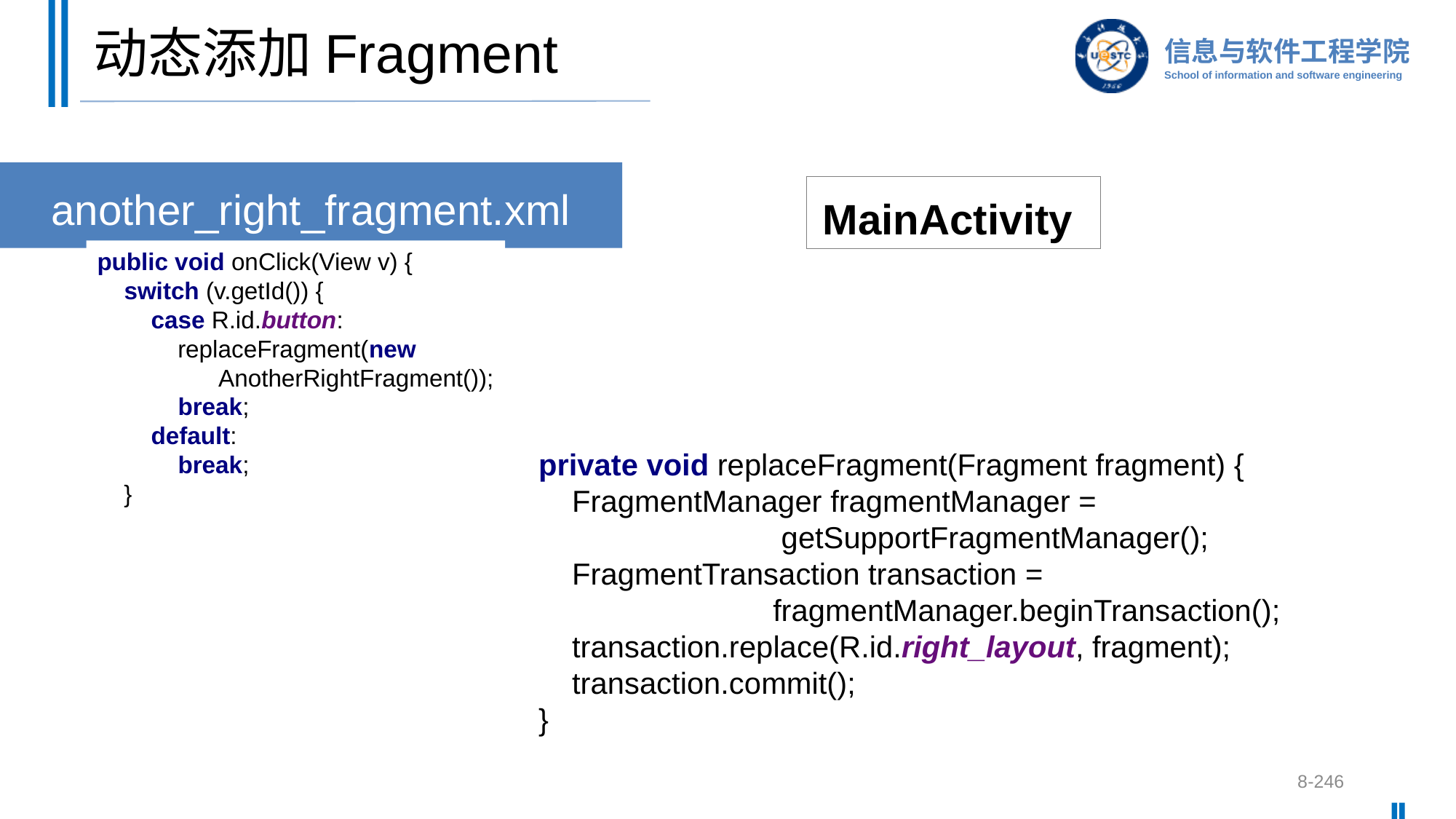

# 动态添加Fragment
another_right_fragment.xml
MainActivity
public void onClick(View v) {
    switch (v.getId()) {
        case R.id.button:
            replaceFragment(new
                  AnotherRightFragment());
            break;
        default:
            break;
    }
private void replaceFragment(Fragment fragment) {
    FragmentManager fragmentManager =
                             getSupportFragmentManager();
    FragmentTransaction transaction =
                            fragmentManager.beginTransaction();
    transaction.replace(R.id.right_layout, fragment);
    transaction.commit();
}
8-246